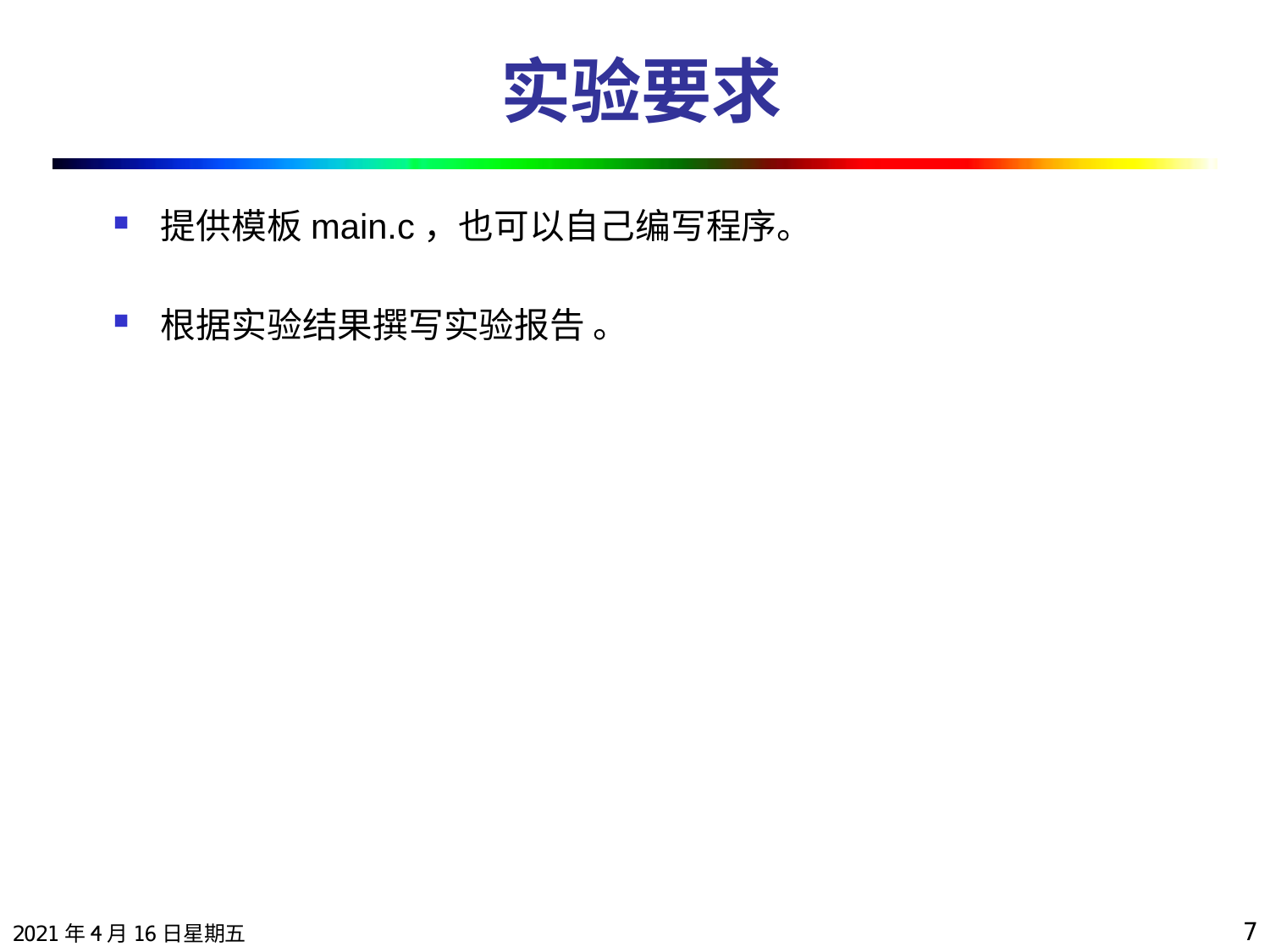

# 实验要求
提供模板main.c，也可以自己编写程序。

根据实验结果撰写实验报告 。

2021年4月16日星期五
7